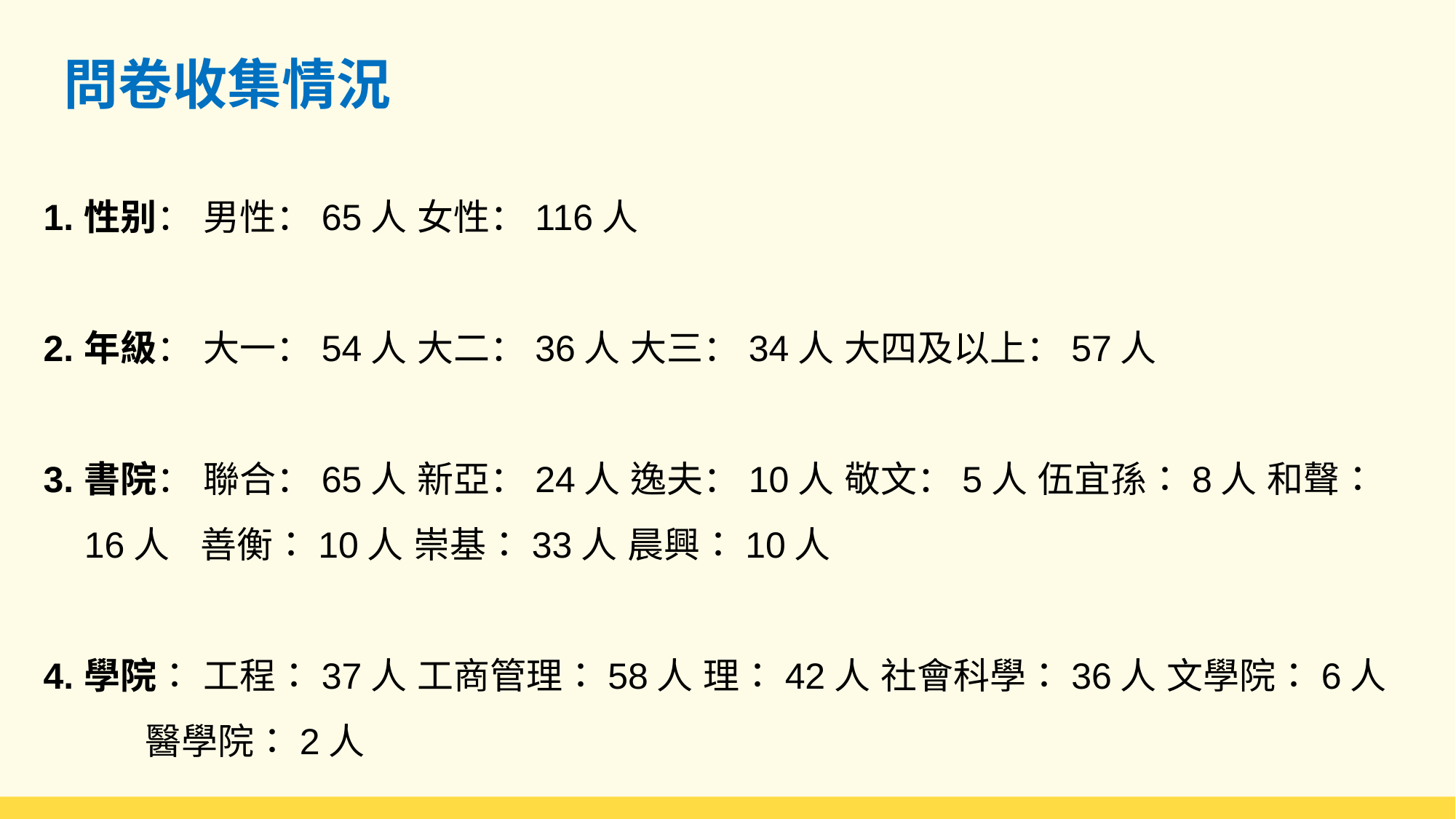

問卷收集情況
性别： 男性：65人 女性：116人

年級： 大一：54人 大二：36人 大三：34人 大四及以上：57人

書院： 聯合：65人 新亞：24人 逸夫：10人 敬文：5人 伍宜孫：8人 和聲：16人   善衡：10人 崇基：33人 晨興：10人

學院： 工程：37人 工商管理：58人 理：42人 社會科學：36人 文學院：6人          醫學院：2人